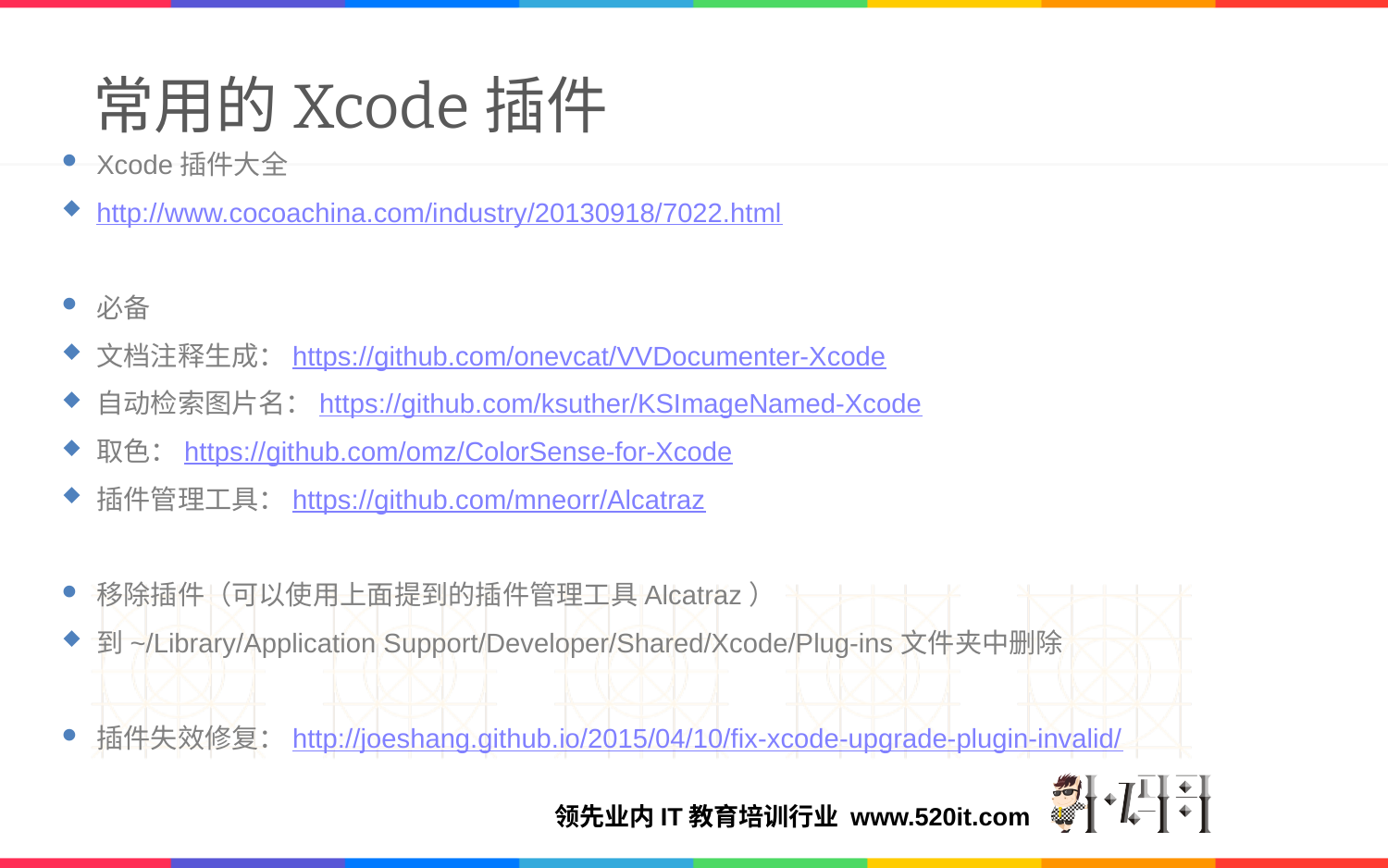

# 常用的Xcode插件
Xcode插件大全
http://www.cocoachina.com/industry/20130918/7022.html

必备
文档注释生成：https://github.com/onevcat/VVDocumenter-Xcode
自动检索图片名：https://github.com/ksuther/KSImageNamed-Xcode
取色：https://github.com/omz/ColorSense-for-Xcode
插件管理工具：https://github.com/mneorr/Alcatraz

移除插件（可以使用上面提到的插件管理工具Alcatraz）
到~/Library/Application Support/Developer/Shared/Xcode/Plug-ins文件夹中删除

插件失效修复：http://joeshang.github.io/2015/04/10/fix-xcode-upgrade-plugin-invalid/